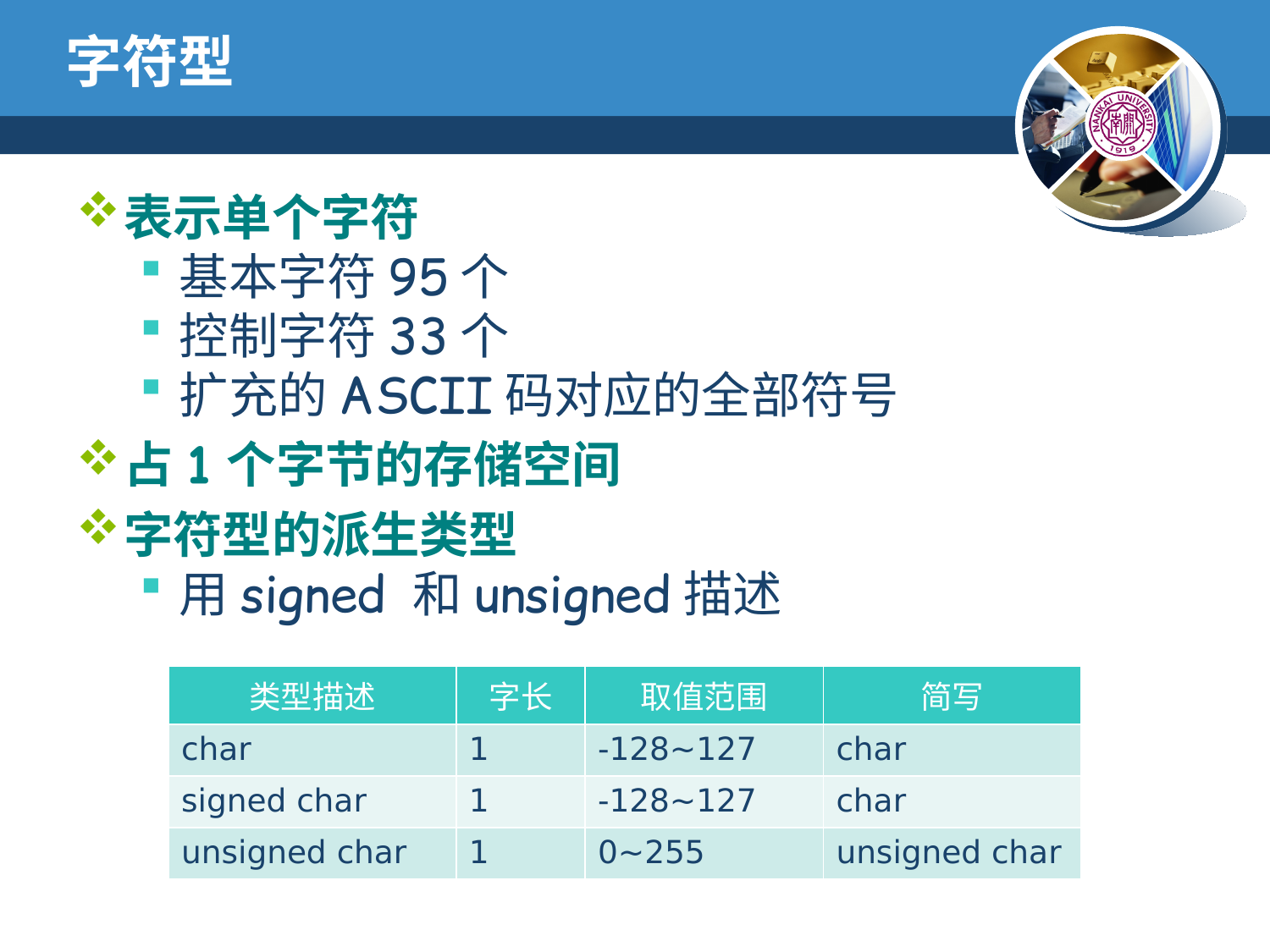

# 字符型
表示单个字符
基本字符95个
控制字符33个
扩充的ASCII码对应的全部符号
占1个字节的存储空间
字符型的派生类型
用signed 和unsigned描述
| 类型描述 | 字长 | 取值范围 | 简写 |
| --- | --- | --- | --- |
| char | 1 | -128~127 | char |
| signed char | 1 | -128~127 | char |
| unsigned char | 1 | 0~255 | unsigned char |